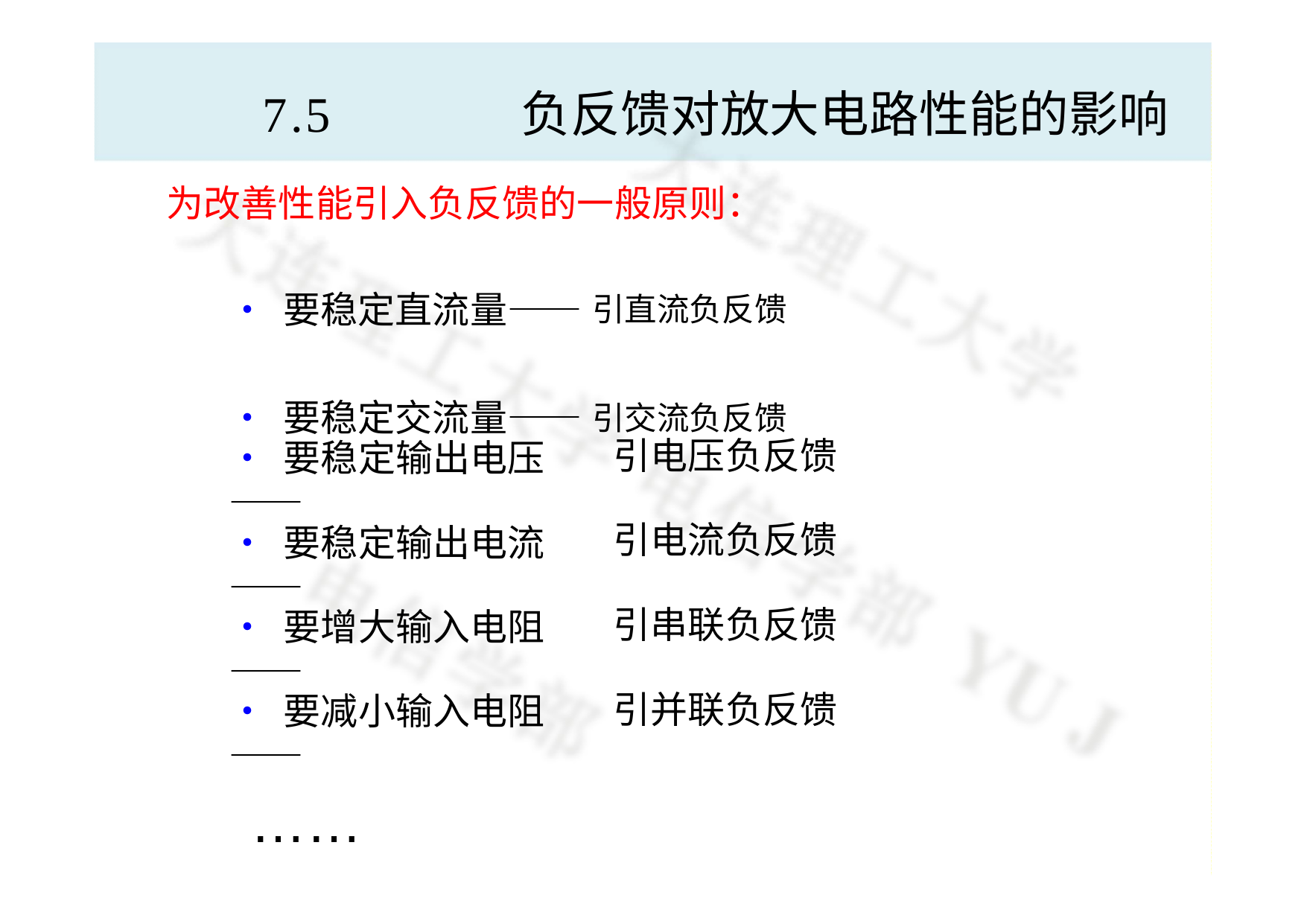

# 7.5	负反馈对放大电路性能的影响
为改善性能引入负反馈的一般原则：

• 要稳定直流量—— 引直流负反馈

• 要稳定交流量—— 引交流负反馈
引电压负反馈
• 要稳定输出电压——
引电流负反馈
• 要稳定输出电流——
引串联负反馈
• 要增大输入电阻——
引并联负反馈
• 要减小输入电阻——
……
22